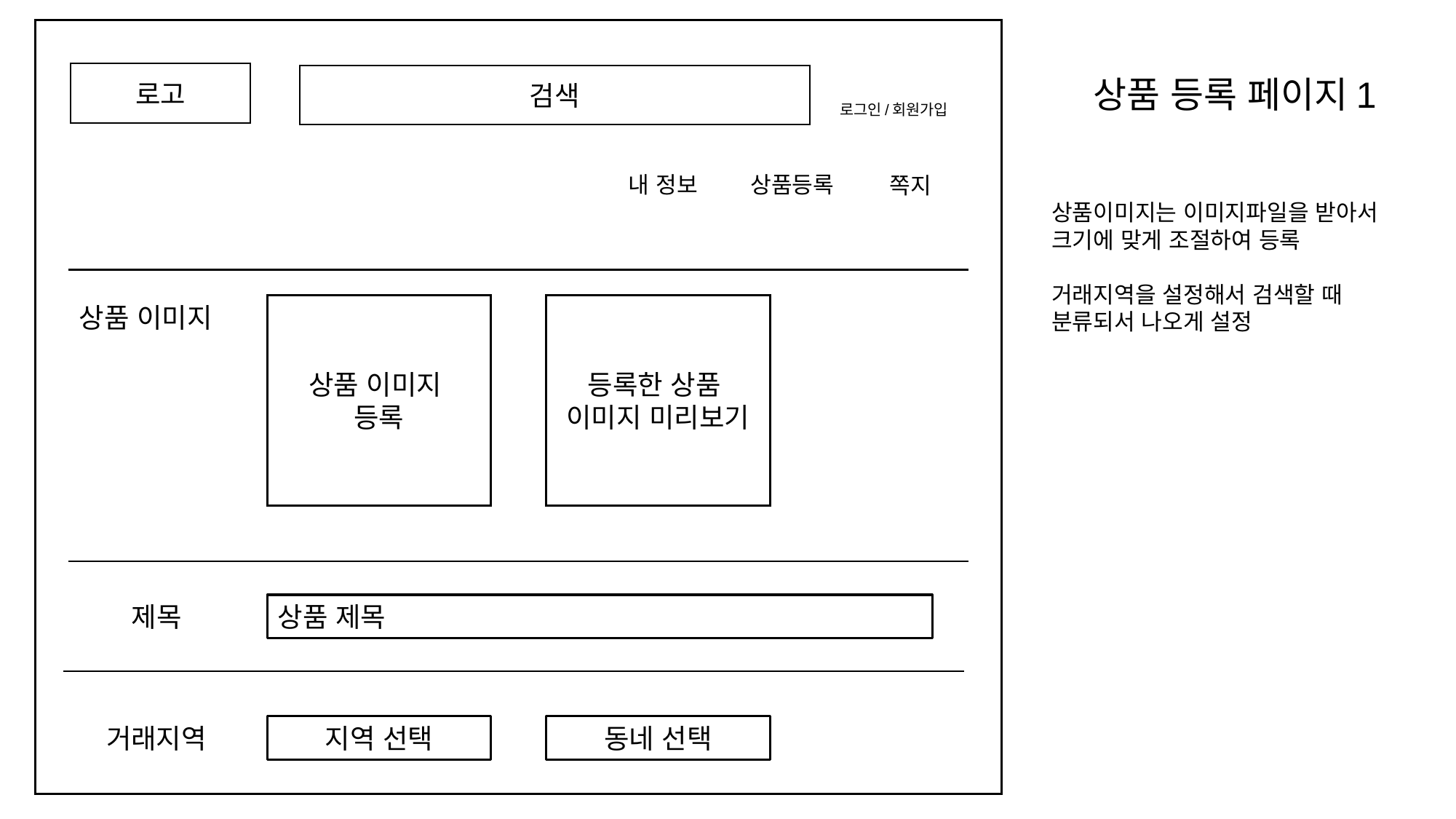

로고
검색
로그인/회원가입
내 정보
상품등록
쪽지
# 상품 등록 페이지1
상품이미지는 이미지파일을 받아서
크기에 맞게 조절하여 등록

거래지역을 설정해서 검색할 때
분류되서 나오게 설정
상품 이미지
등록
등록한 상품
이미지 미리보기
상품 이미지
제목
상품 제목
거래지역
지역 선택
동네 선택